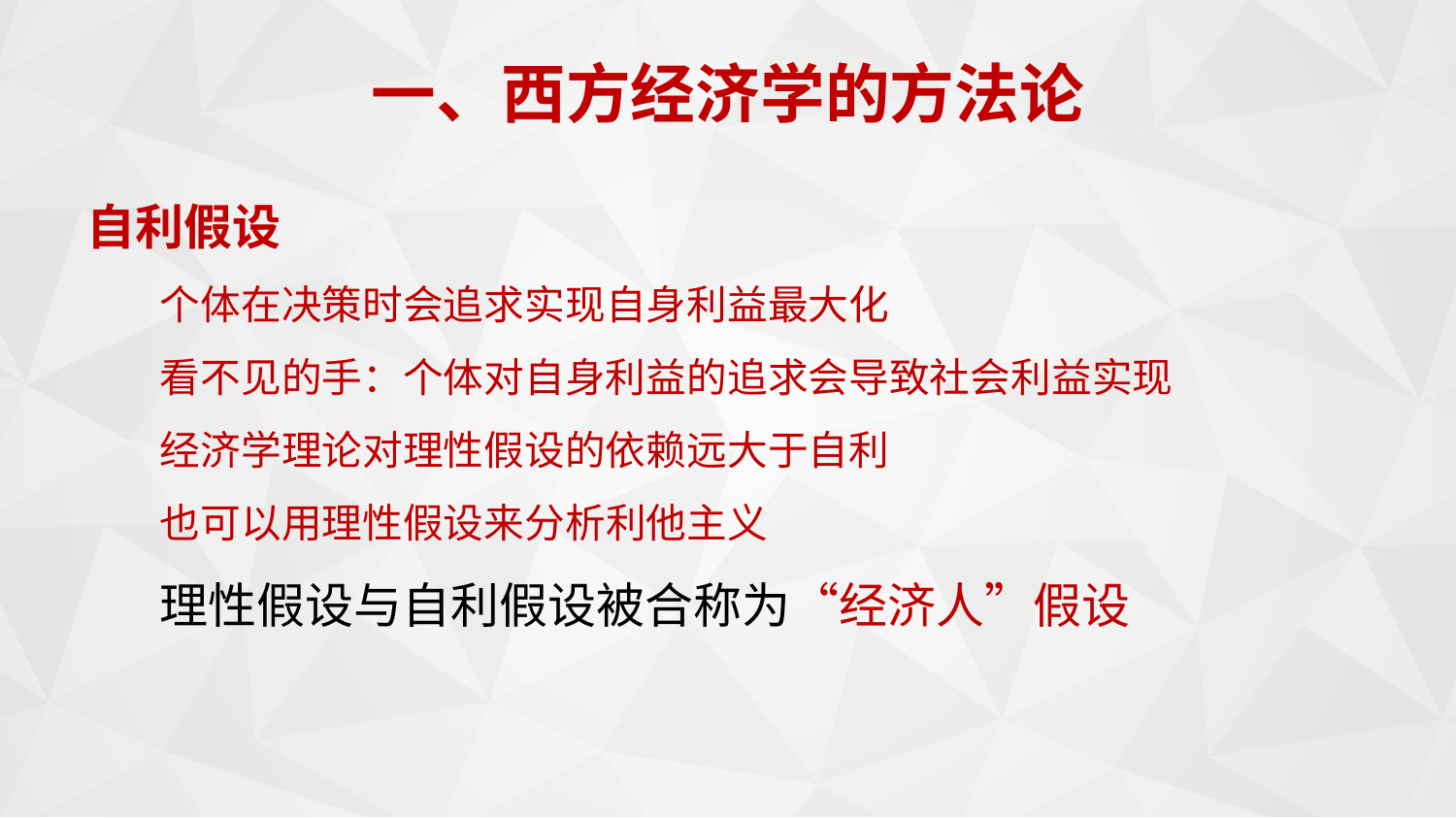

一、西方经济学的方法论
自利假设
个体在决策时会追求实现自身利益最大化
看不见的手：个体对自身利益的追求会导致社会利益实现
经济学理论对理性假设的依赖远大于自利
也可以用理性假设来分析利他主义
理性假设与自利假设被合称为“经济人”假设